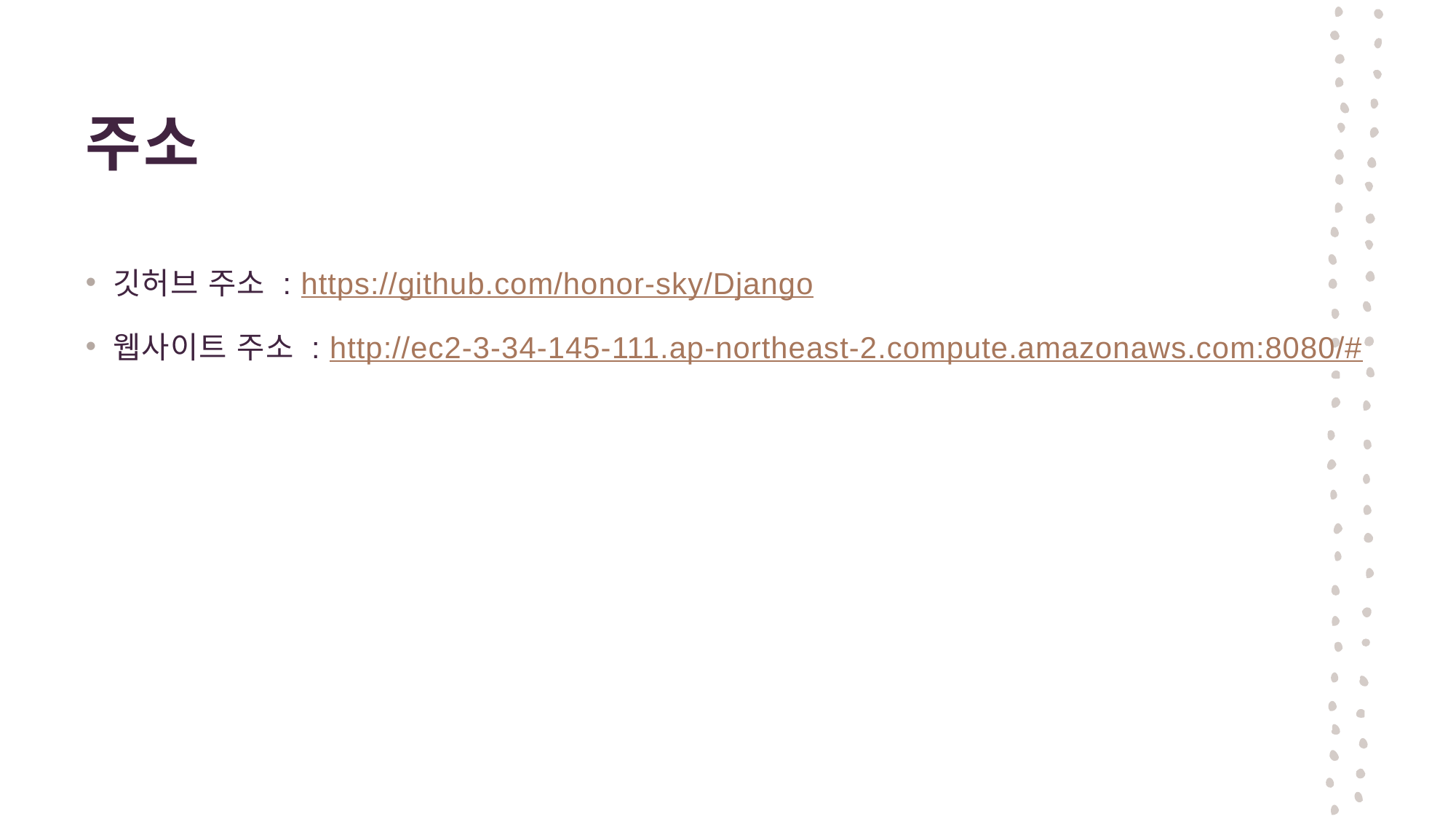

# 주소
깃허브 주소 : https://github.com/honor-sky/Django
웹사이트 주소 : http://ec2-3-34-145-111.ap-northeast-2.compute.amazonaws.com:8080/#